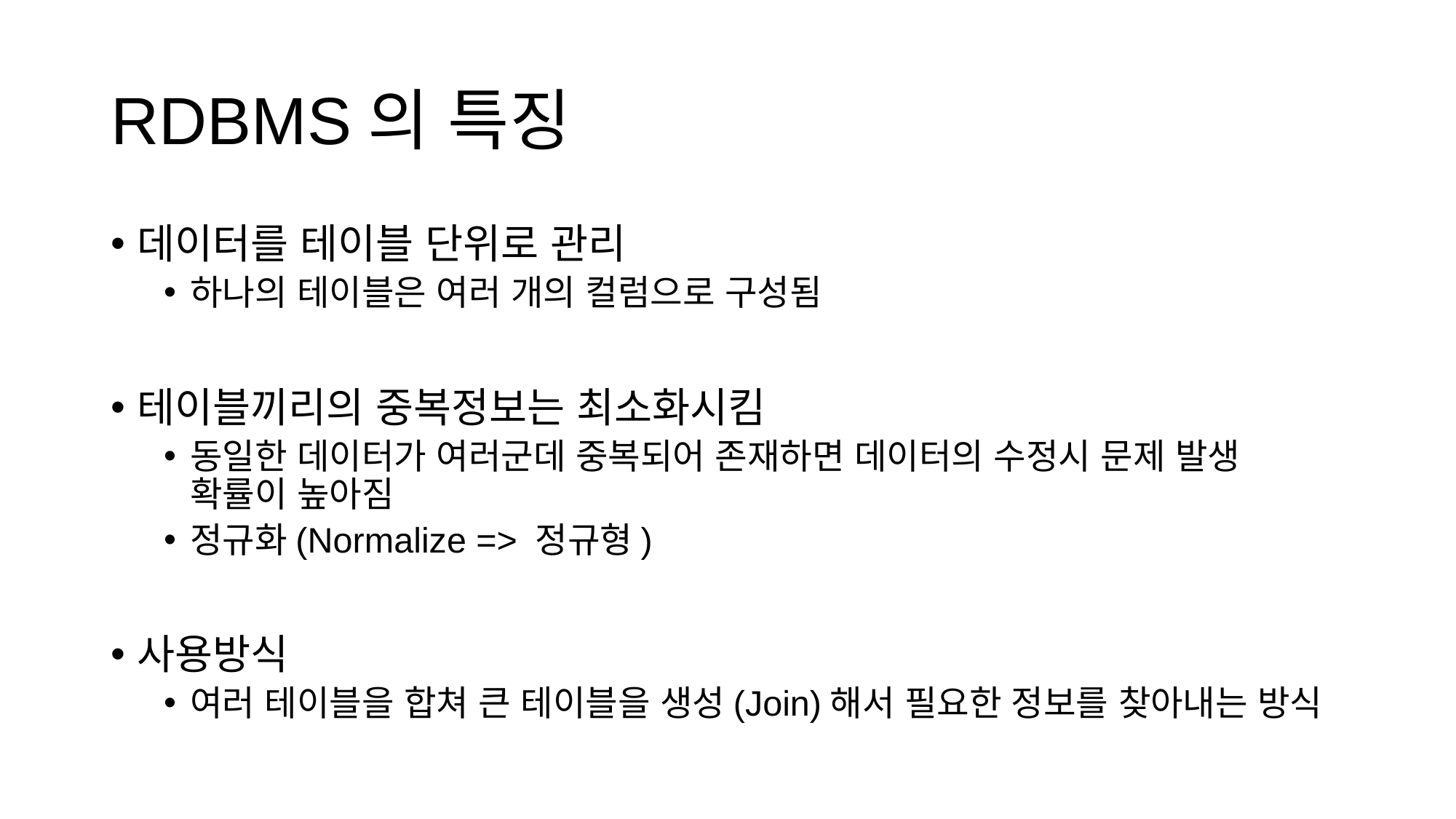

# RDBMS의 특징
데이터를 테이블 단위로 관리
하나의 테이블은 여러 개의 컬럼으로 구성됨

테이블끼리의 중복정보는 최소화시킴
동일한 데이터가 여러군데 중복되어 존재하면 데이터의 수정시 문제 발생 확률이 높아짐
정규화(Normalize => 정규형)

사용방식
여러 테이블을 합쳐 큰 테이블을 생성(Join)해서 필요한 정보를 찾아내는 방식